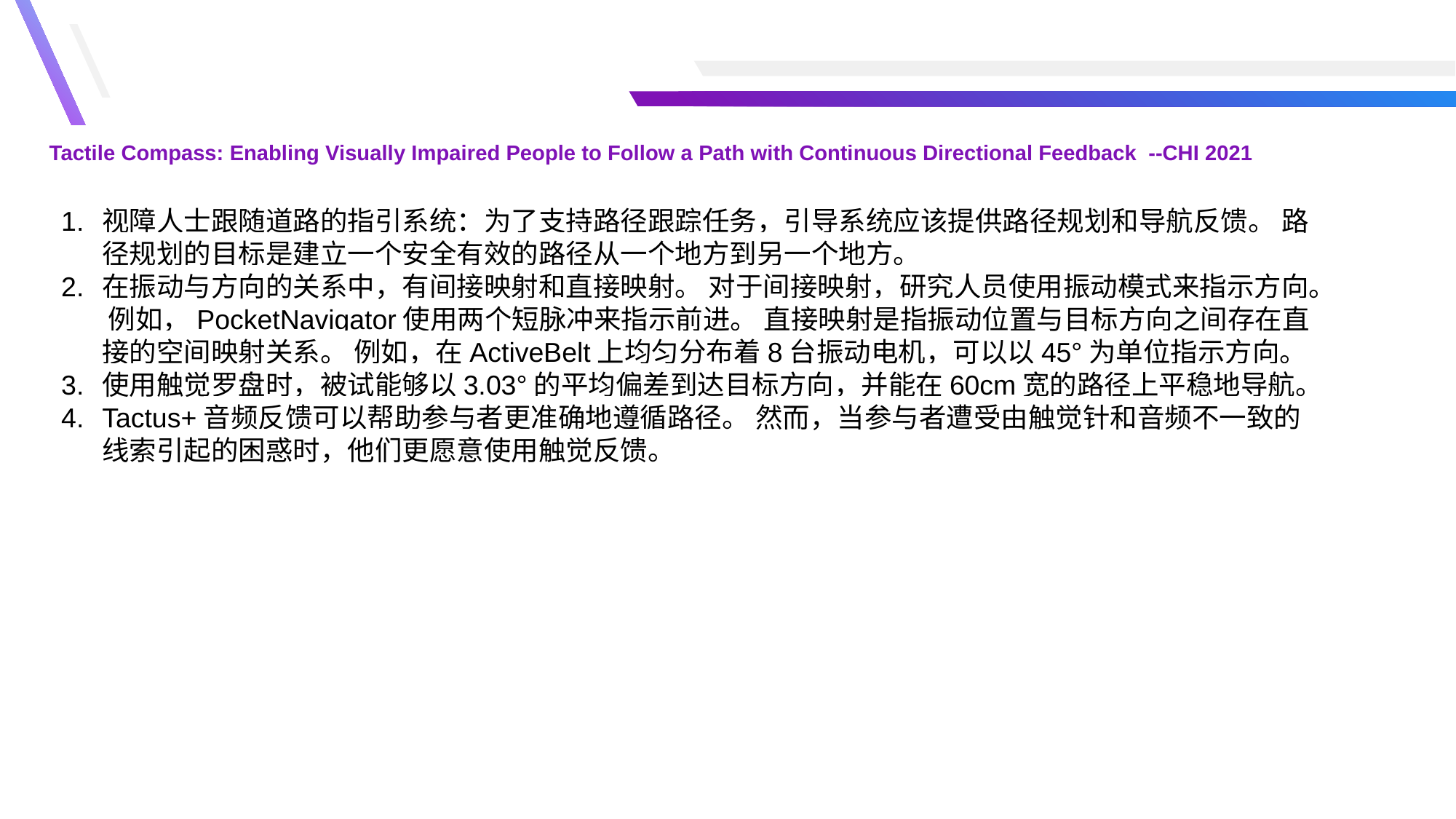

Tactile Compass: Enabling Visually Impaired People to Follow a Path with Continuous Directional Feedback  --CHI 2021
视障人士跟随道路的指引系统：为了支持路径跟踪任务，引导系统应该提供路径规划和导航反馈。 路径规划的目标是建立一个安全有效的路径从一个地方到另一个地方。
在振动与方向的关系中，有间接映射和直接映射。 对于间接映射，研究人员使用振动模式来指示方向。 例如，PocketNavigator使用两个短脉冲来指示前进。 直接映射是指振动位置与目标方向之间存在直接的空间映射关系。 例如，在ActiveBelt上均匀分布着8台振动电机，可以以45°为单位指示方向。
使用触觉罗盘时，被试能够以3.03°的平均偏差到达目标方向，并能在60cm宽的路径上平稳地导航。
Tactus+音频反馈可以帮助参与者更准确地遵循路径。 然而，当参与者遭受由触觉针和音频不一致的线索引起的困惑时，他们更愿意使用触觉反馈。